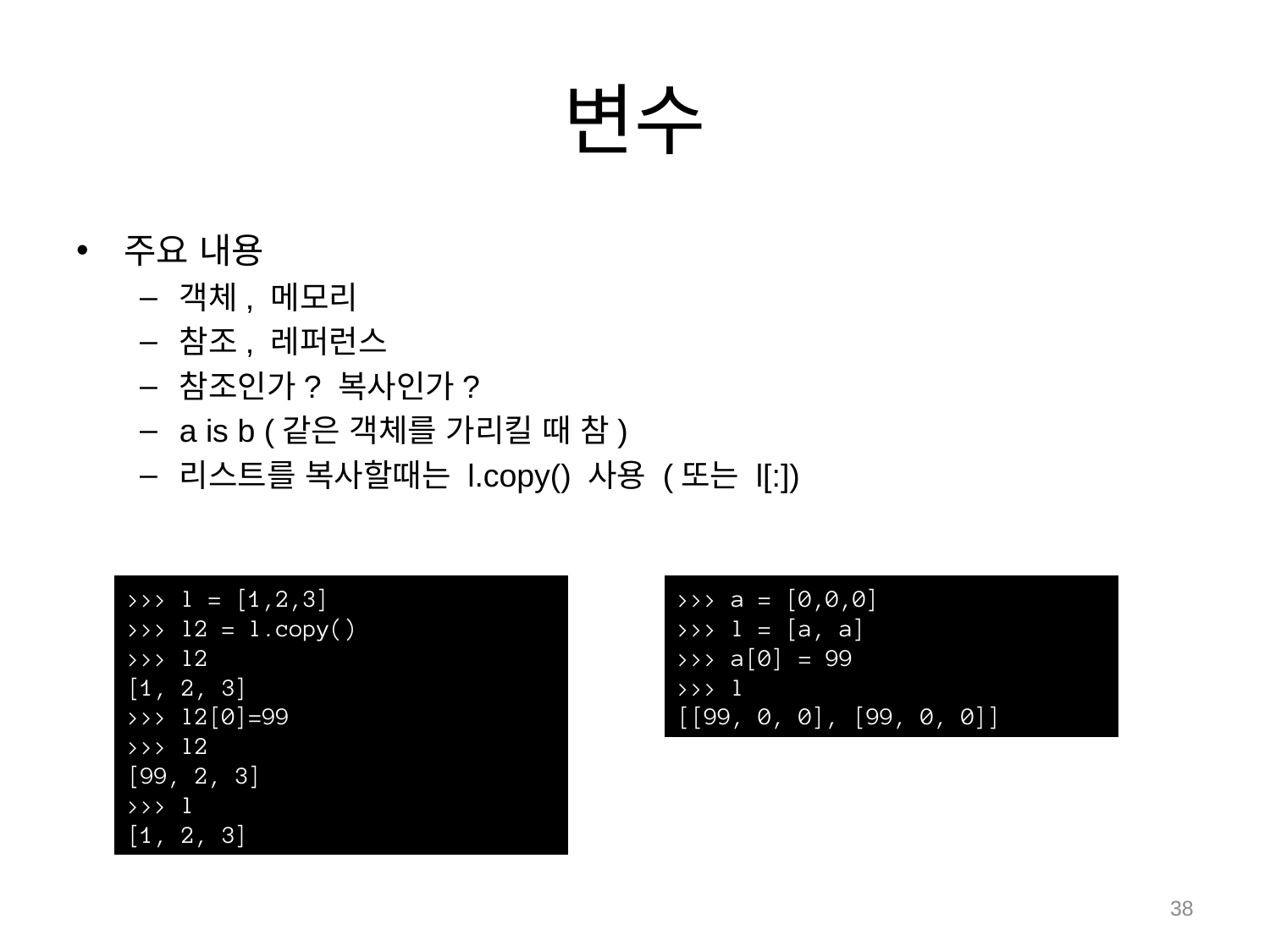

# 변수
주요 내용
객체, 메모리
참조, 레퍼런스
참조인가? 복사인가?
a is b (같은 객체를 가리킬 때 참)
리스트를 복사할때는 l.copy() 사용 (또는 l[:])
>>> l = [1,2,3]
>>> l2 = l.copy()
>>> l2
[1, 2, 3]
>>> l2[0]=99
>>> l2
[99, 2, 3]
>>> l
[1, 2, 3]
>>> a = [0,0,0]
>>> l = [a, a]
>>> a[0] = 99
>>> l
[[99, 0, 0], [99, 0, 0]]
38